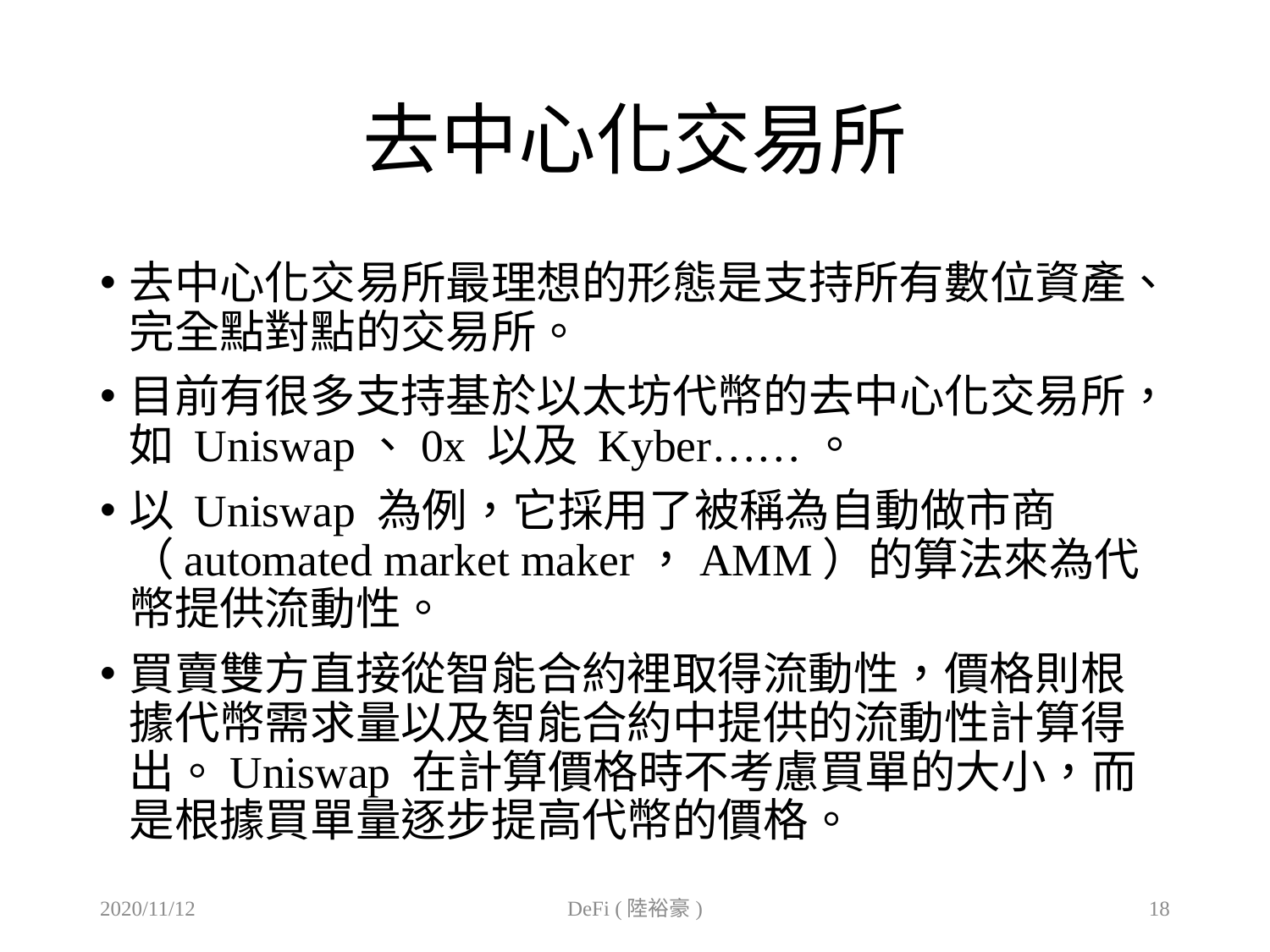

# 去中心化交易所
去中心化交易所最理想的形態是支持所有數位資產、完全點對點的交易所。
目前有很多支持基於以太坊代幣的去中心化交易所，如 Uniswap、0x 以及 Kyber……。
以 Uniswap 為例，它採用了被稱為自動做市商（automated market maker，AMM）的算法來為代幣提供流動性。
買賣雙方直接從智能合約裡取得流動性，價格則根據代幣需求量以及智能合約中提供的流動性計算得出。Uniswap 在計算價格時不考慮買單的大小，而是根據買單量逐步提高代幣的價格。

2020/11/12
DeFi (陸裕豪)
18